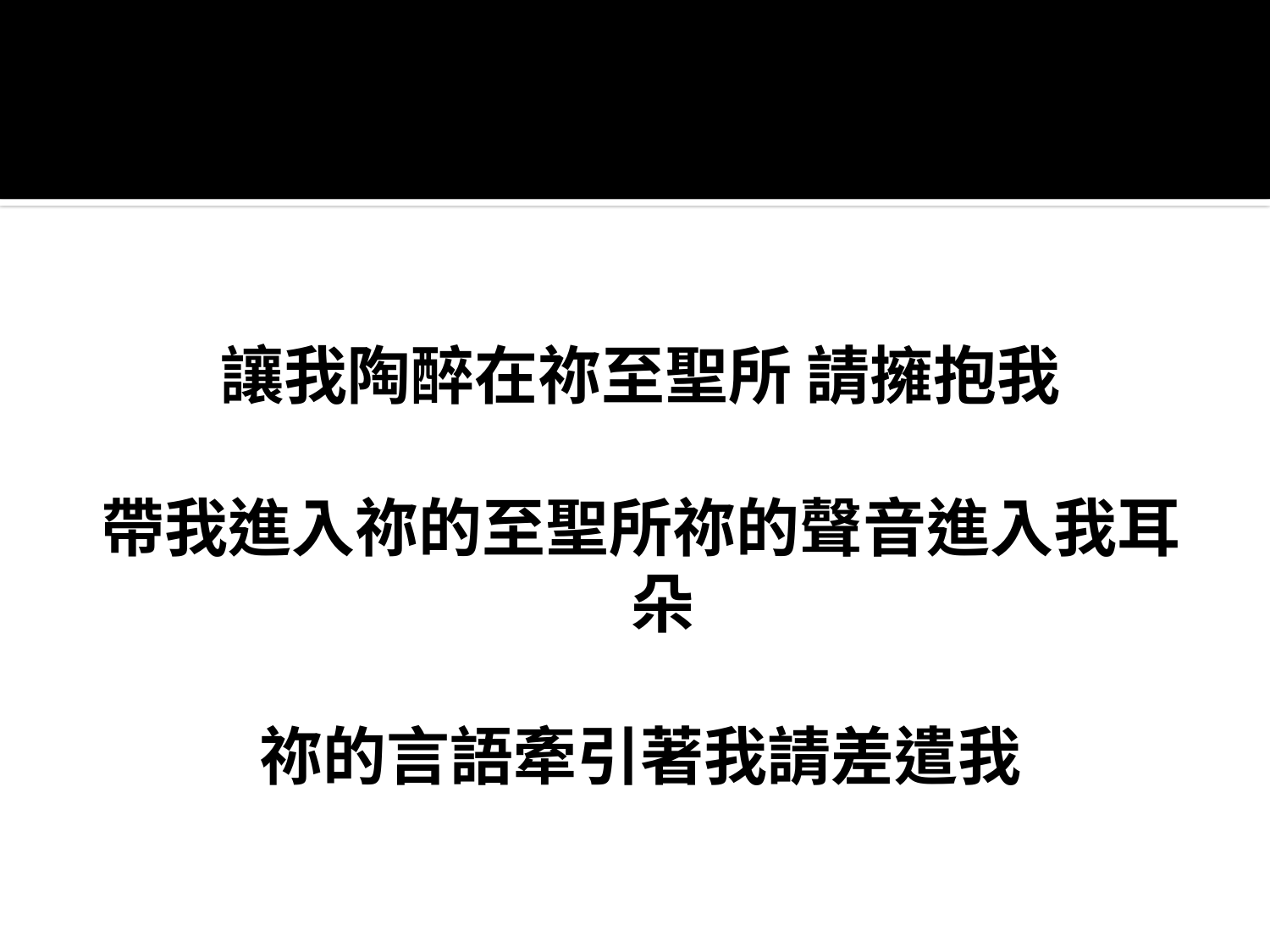

#

讓我陶醉在祢至聖所 請擁抱我
帶我進入祢的至聖所祢的聲音進入我耳朵
祢的言語牽引著我請差遣我